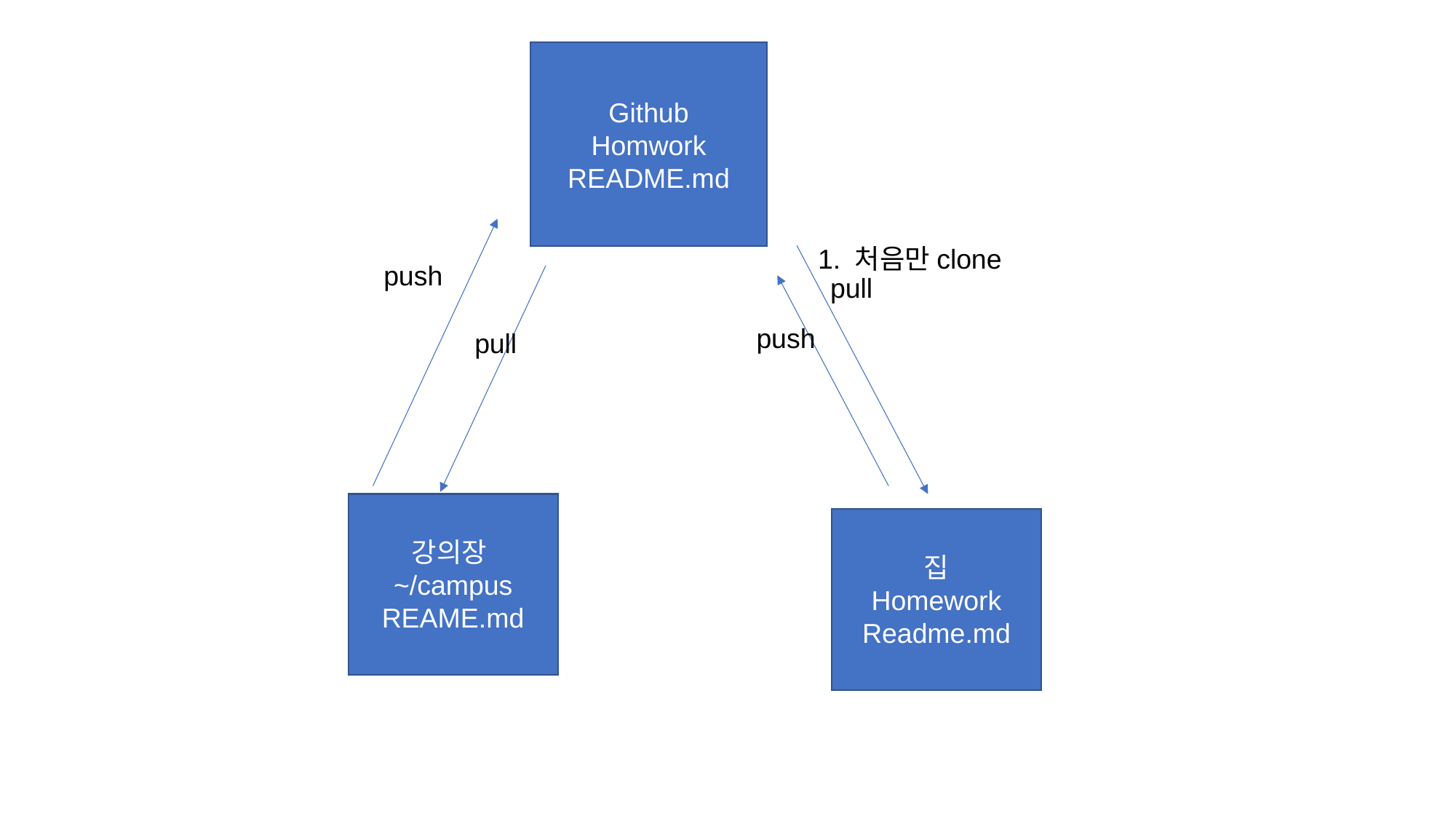

Github
Homwork
README.md
1. 처음만clone
push
pull
push
pull
강의장
~/campus
REAME.md
집
Homework
Readme.md